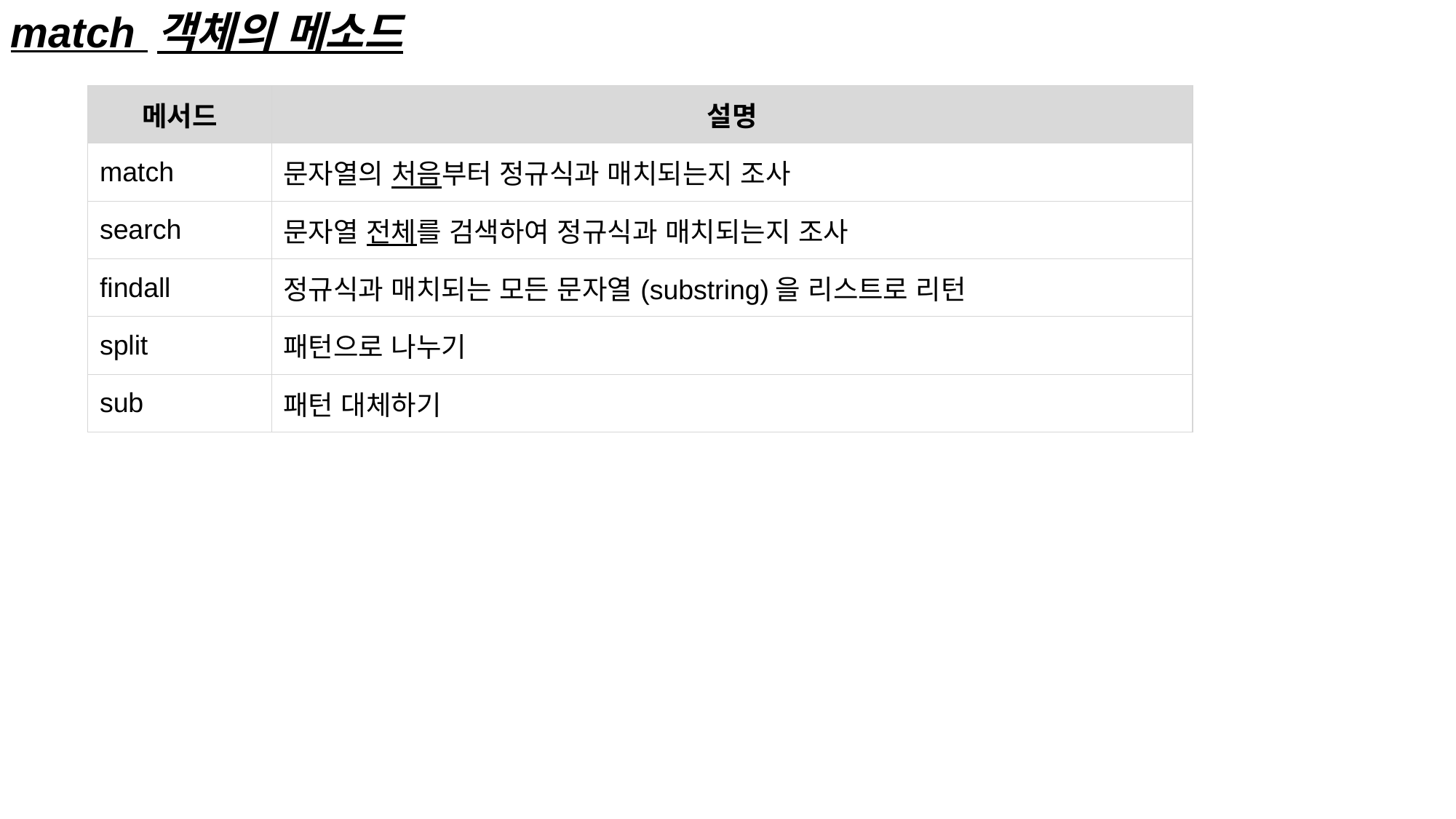

match 객체의 메소드
| 메서드 | 설명 |
| --- | --- |
| match | 문자열의 처음부터 정규식과 매치되는지 조사 |
| search | 문자열 전체를 검색하여 정규식과 매치되는지 조사 |
| findall | 정규식과 매치되는 모든 문자열(substring)을 리스트로 리턴 |
| split | 패턴으로 나누기 |
| sub | 패턴 대체하기 |